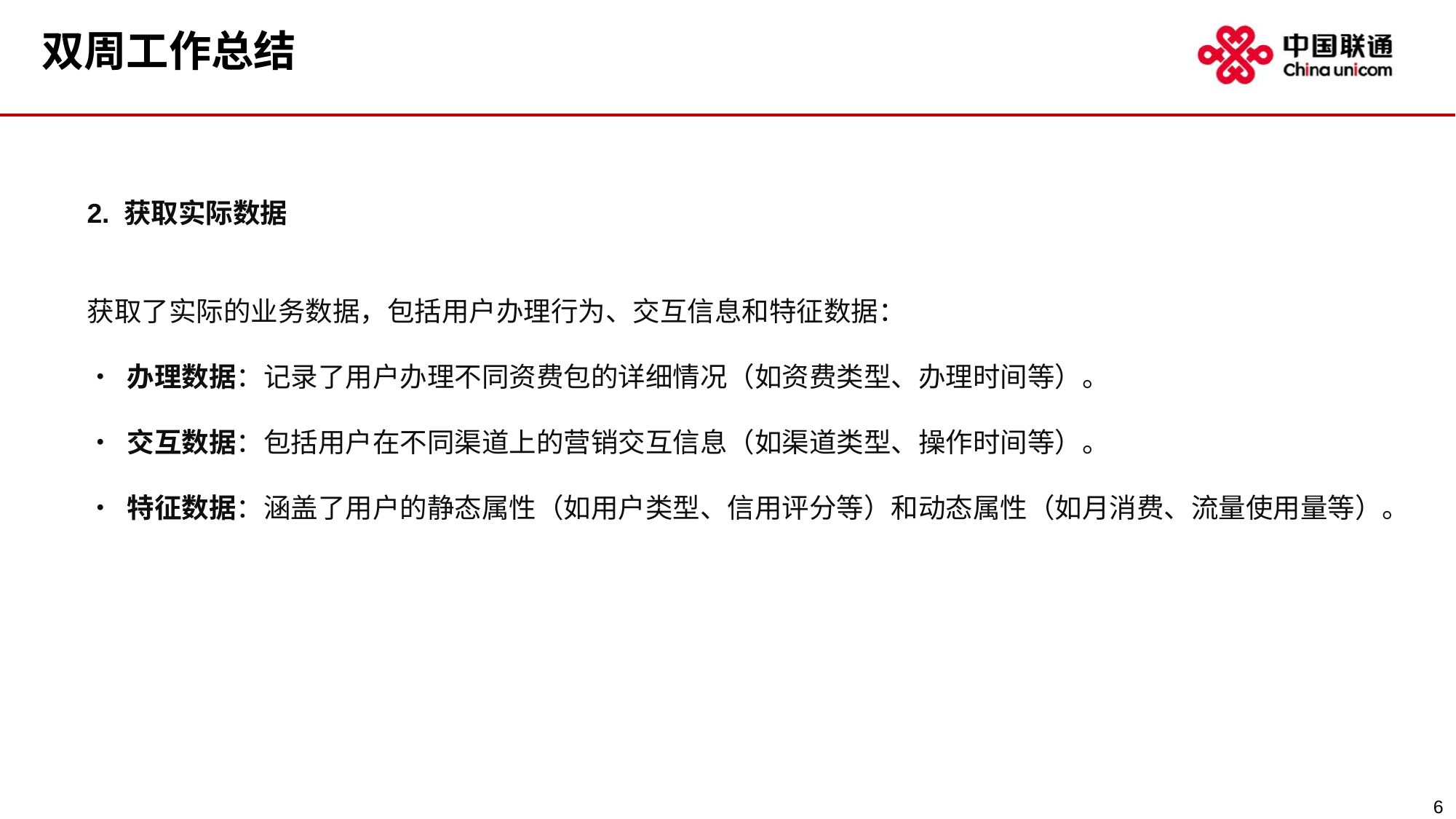

双周工作总结
2. 获取实际数据

获取了实际的业务数据，包括用户办理行为、交互信息和特征数据：

• 办理数据：记录了用户办理不同资费包的详细情况（如资费类型、办理时间等）。

• 交互数据：包括用户在不同渠道上的营销交互信息（如渠道类型、操作时间等）。

• 特征数据：涵盖了用户的静态属性（如用户类型、信用评分等）和动态属性（如月消费、流量使用量等）。